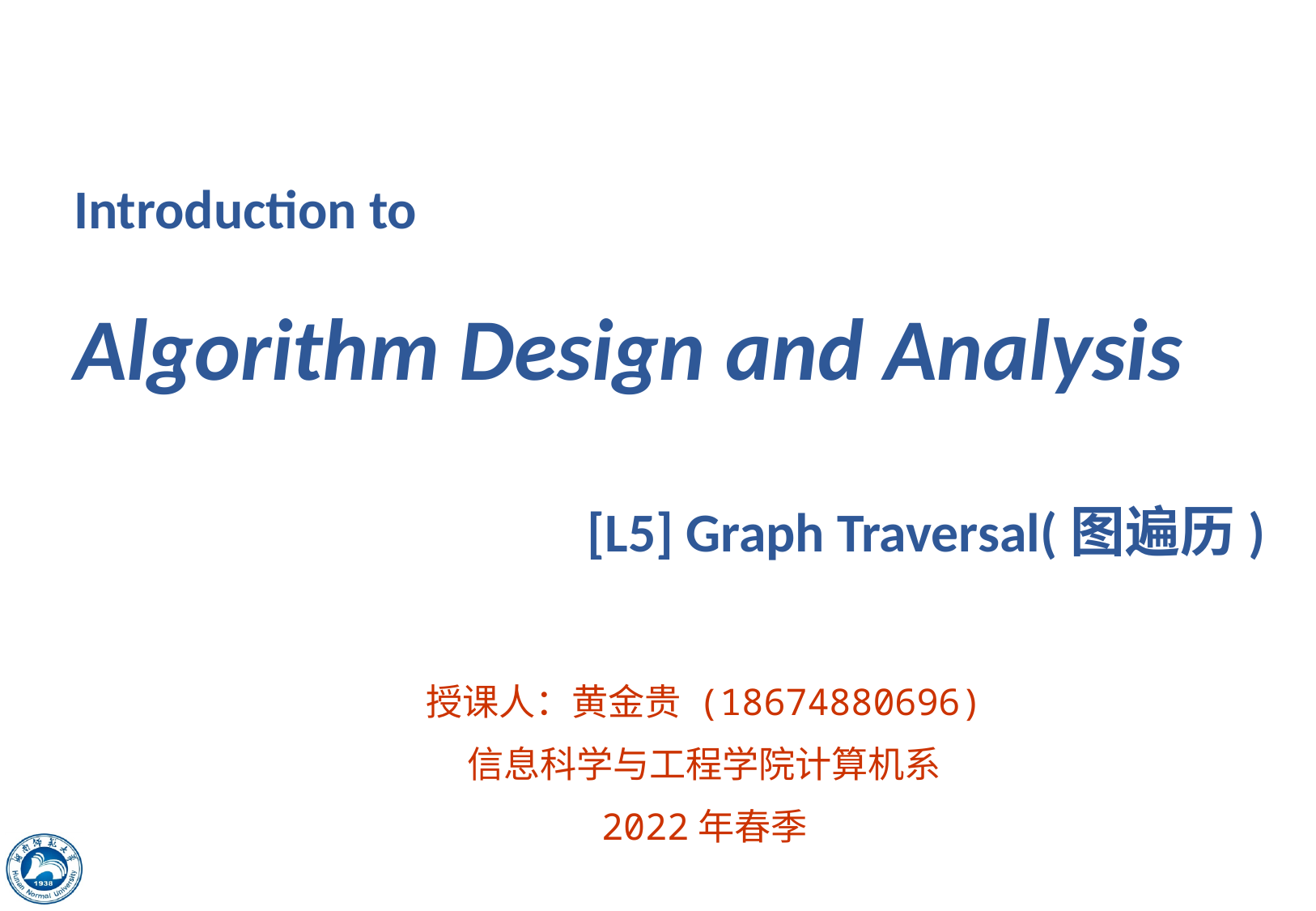

# Introduction to Algorithm Design and Analysis
[L5] Graph Traversal(图遍历)
授课人：黄金贵 (18674880696)
信息科学与工程学院计算机系
2022年春季